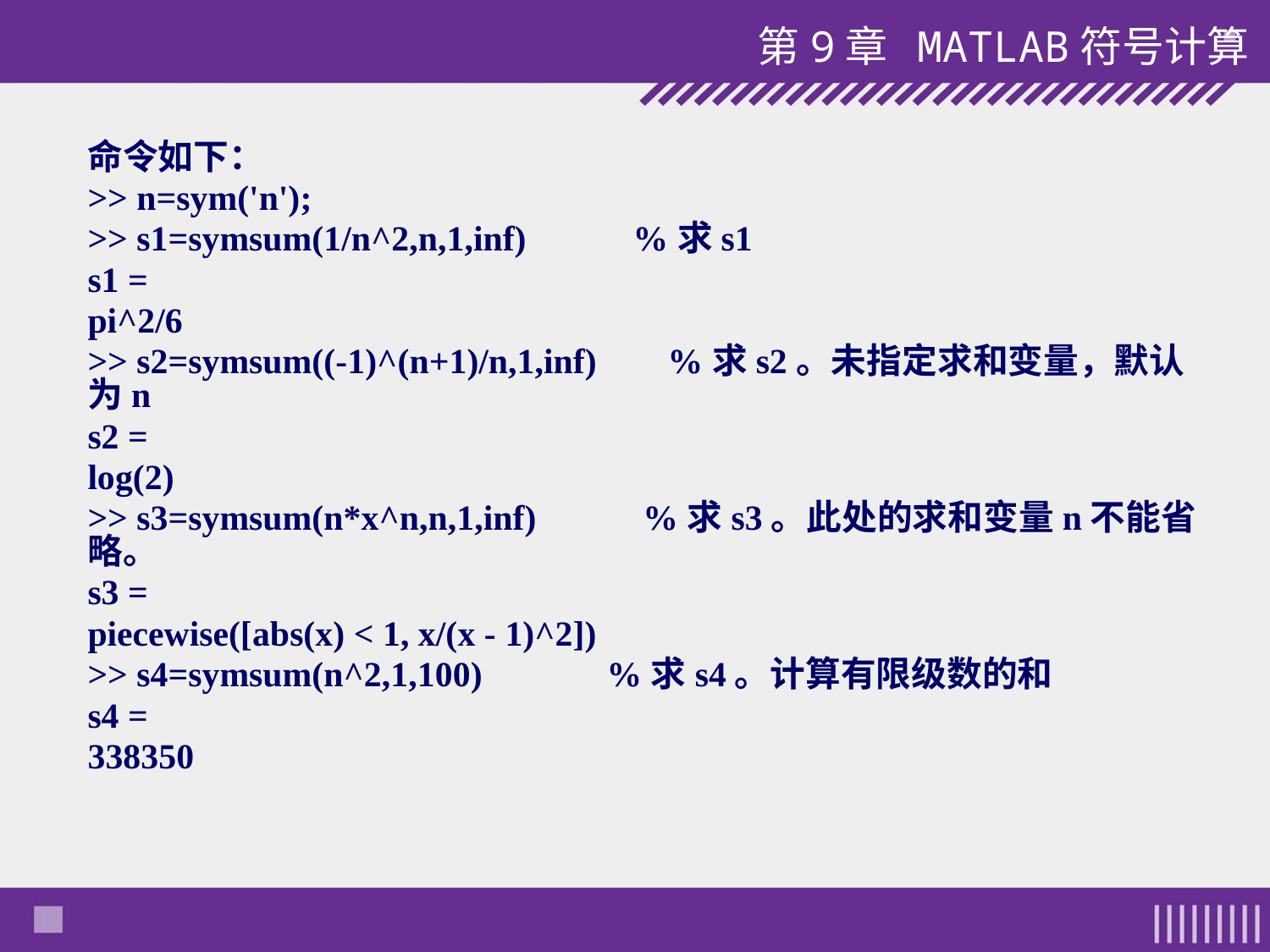

第9章  MATLAB符号计算
命令如下：
>> n=sym('n');
>> s1=symsum(1/n^2,n,1,inf)            %求s1
s1 =
pi^2/6
>> s2=symsum((-1)^(n+1)/n,1,inf)        %求s2。未指定求和变量，默认为n
s2 =
log(2)
>> s3=symsum(n*x^n,n,1,inf)            %求s3。此处的求和变量n不能省略。
s3 =
piecewise([abs(x) < 1, x/(x - 1)^2])
>> s4=symsum(n^2,1,100)              %求s4。计算有限级数的和
s4 =
338350